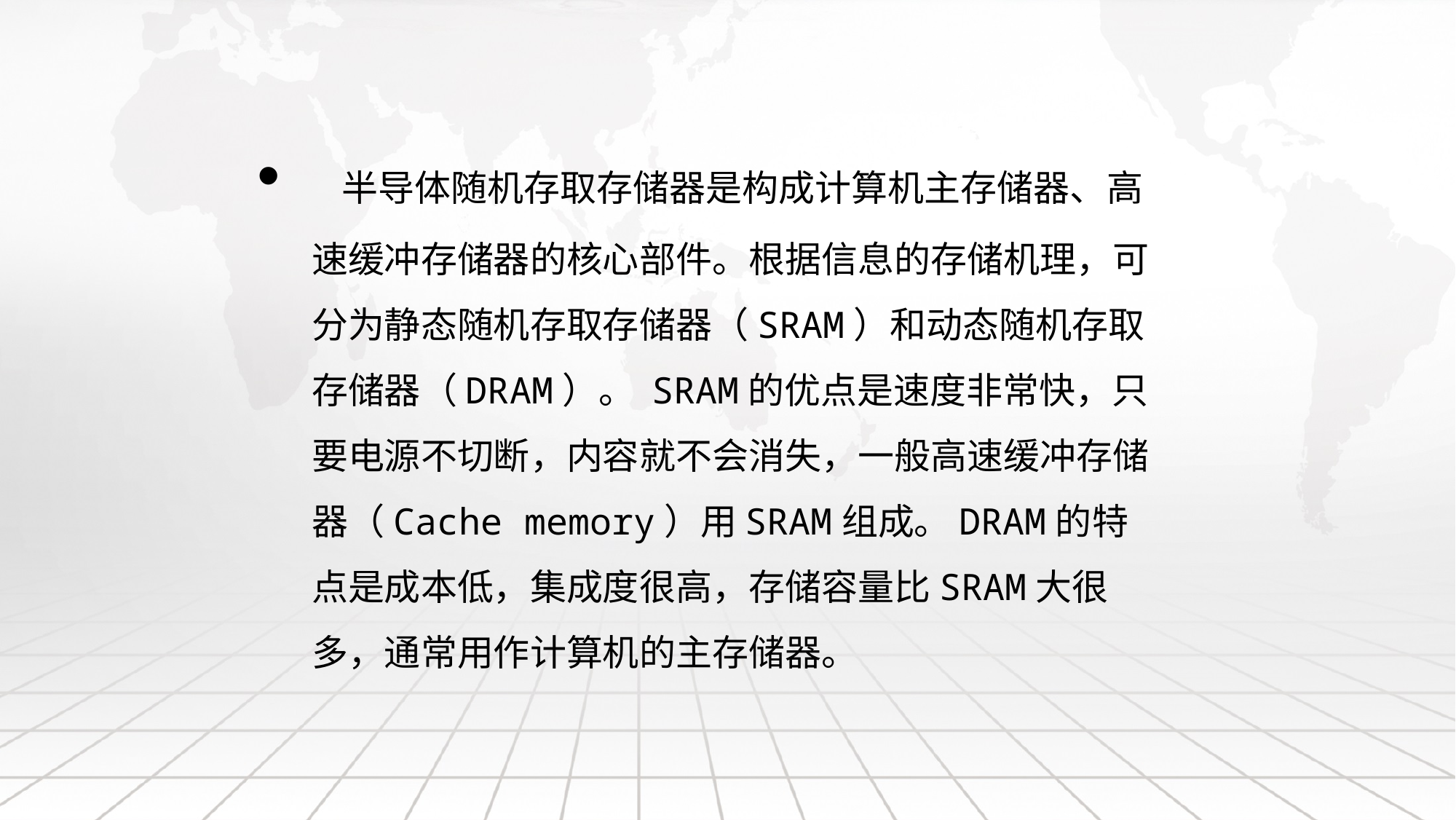

半导体随机存取存储器是构成计算机主存储器、高速缓冲存储器的核心部件。根据信息的存储机理，可分为静态随机存取存储器（SRAM）和动态随机存取存储器（DRAM）。 SRAM的优点是速度非常快，只要电源不切断，内容就不会消失，一般高速缓冲存储器（Cache memory）用SRAM组成。DRAM的特点是成本低，集成度很高，存储容量比SRAM大很多，通常用作计算机的主存储器。